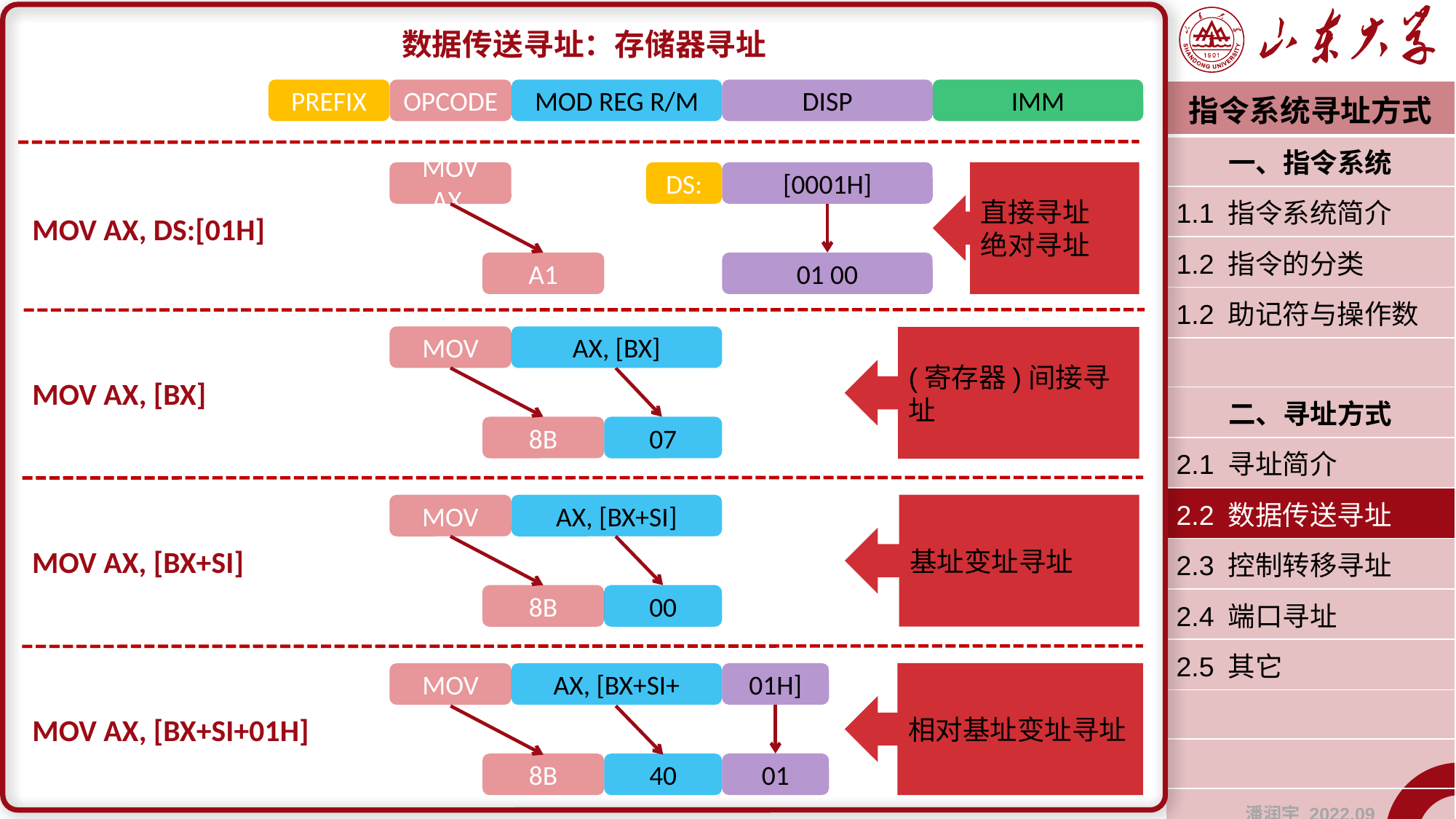

数据传送寻址：存储器寻址
PREFIX
OPCODE
MOD REG R/M
DISP
IMM
| 指令系统寻址方式 |
| --- |
| 一、指令系统 |
| 1.1 指令系统简介 |
| 1.2 指令的分类 |
| 1.2 助记符与操作数 |
|  |
| 二、寻址方式 |
| 2.1 寻址简介 |
| 2.2 数据传送寻址 |
| 2.3 控制转移寻址 |
| 2.4 端口寻址 |
| 2.5 其它 |
|  |
|  |
| 潘润宇 2022.09 |
MOV AX,
DS:
[0001H]
直接寻址
绝对寻址
MOV AX, DS:[01H]
A1
01 00
MOV
AX, [BX]
(寄存器)间接寻址
MOV AX, [BX]
8B
07
MOV
AX, [BX+SI]
基址变址寻址
MOV AX, [BX+SI]
8B
00
01H]
MOV
AX, [BX+SI+
相对基址变址寻址
MOV AX, [BX+SI+01H]
01
8B
40